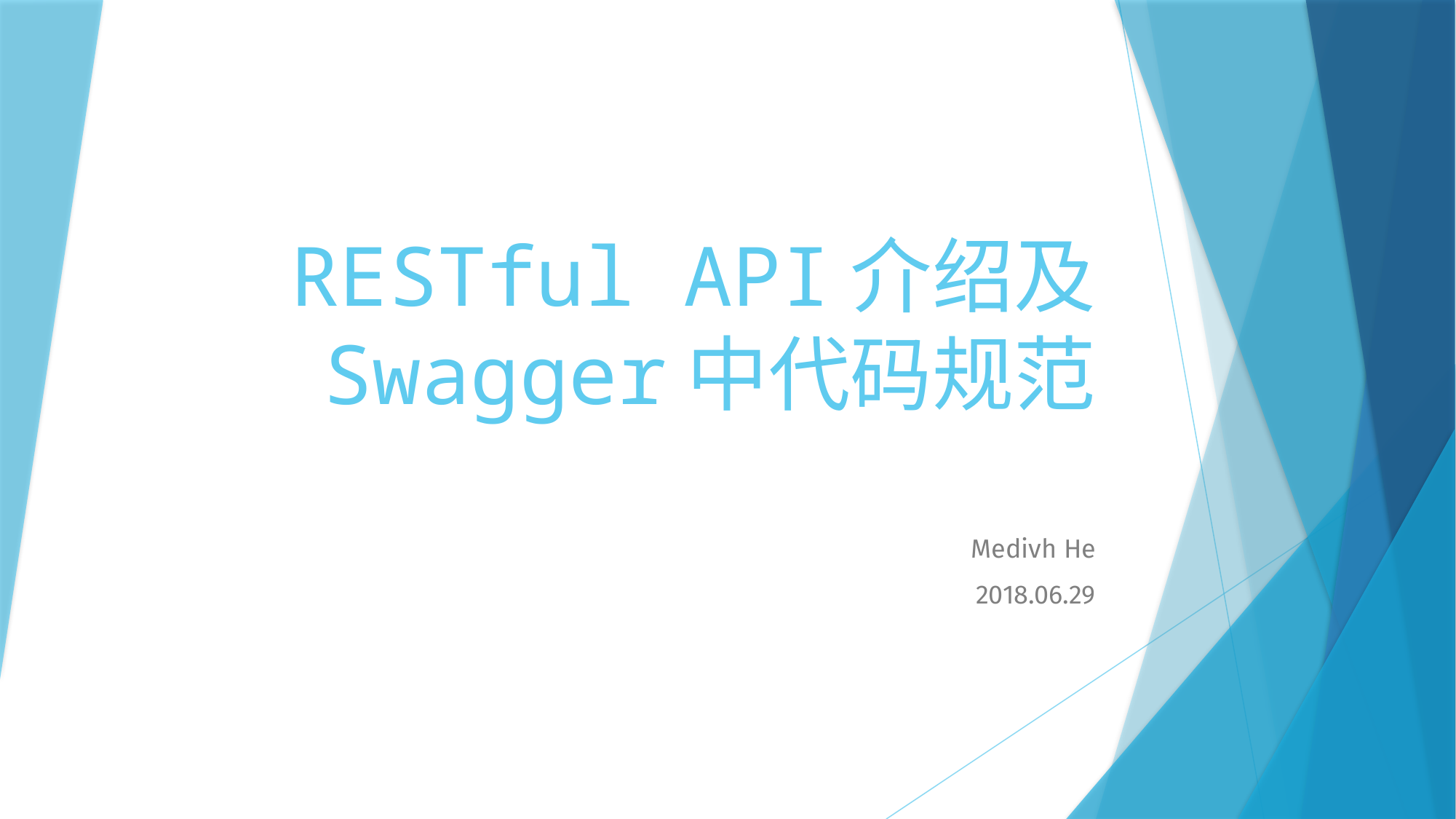

# RESTful API介绍及 Swagger中代码规范
Medivh He
2018.06.29